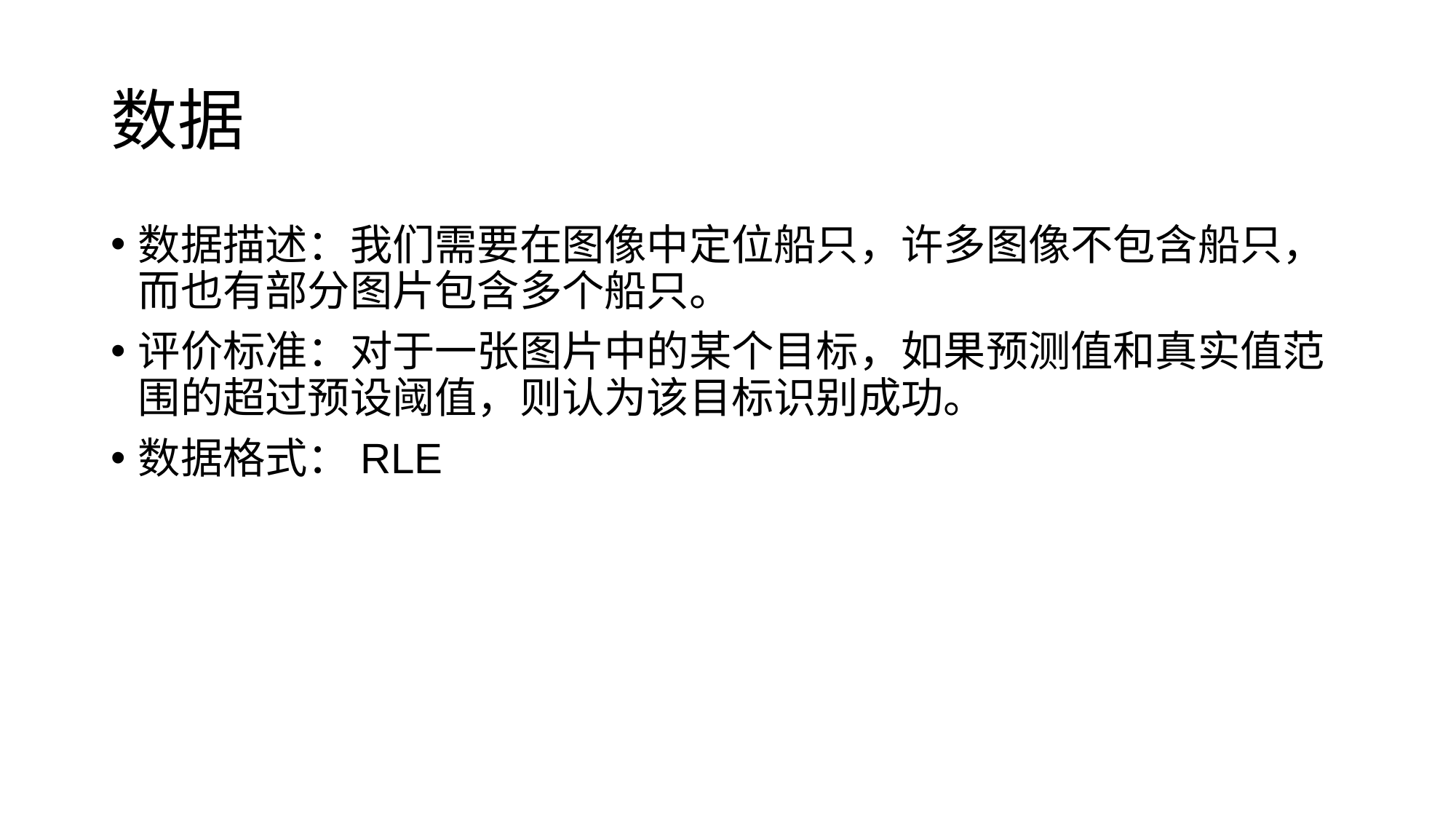

# 数据
数据描述：我们需要在图像中定位船只，许多图像不包含船只，而也有部分图片包含多个船只。
评价标准：对于一张图片中的某个目标，如果预测值和真实值范围的超过预设阈值，则认为该目标识别成功。
数据格式：RLE